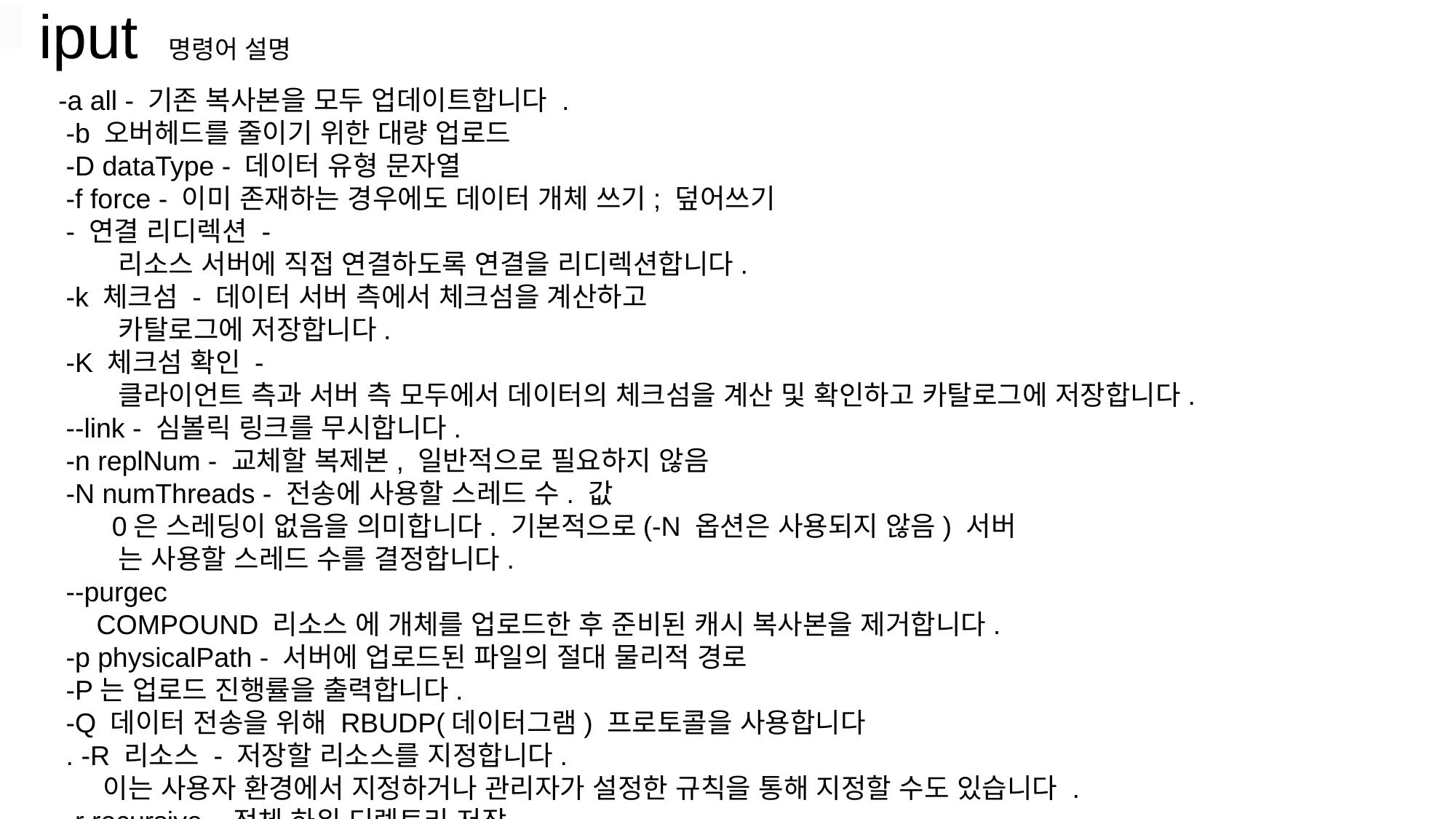

iput 명령어 설명

-a all - 기존 복사본을 모두 업데이트합니다 .
 -b 오버헤드를 줄이기 위한 대량 업로드
 -D dataType - 데이터 유형 문자열
 -f force - 이미 존재하는 경우에도 데이터 개체 쓰기; 덮어쓰기
 - 연결 리디렉션 -
       리소스 서버에 직접 연결하도록 연결을 리디렉션합니다.
 -k 체크섬 - 데이터 서버 측에서 체크섬을 계산하고
       카탈로그에 저장합니다.
 -K 체크섬 확인 -
       클라이언트 측과 서버 측 모두에서 데이터의 체크섬을 계산 및 확인하고 카탈로그에 저장합니다.
 --link - 심볼릭 링크를 무시합니다.
 -n replNum - 교체할 복제본, 일반적으로 필요하지 않음
 -N numThreads - 전송에 사용할 스레드 수. 값
       0은 스레딩이 없음을 의미합니다. 기본적으로(-N 옵션은 사용되지 않음) 서버
       는 사용할 스레드 수를 결정합니다.
 --purgec
     COMPOUND 리소스 에 개체를 업로드한 후 준비된 캐시 복사본을 제거합니다.
 -p physicalPath - 서버에 업로드된 파일의 절대 물리적 경로
 -P는 업로드 진행률을 출력합니다.
 -Q 데이터 전송을 위해 RBUDP(데이터그램) 프로토콜을 사용합니다
 . -R 리소스 - 저장할 리소스를 지정합니다.
     이는 사용자 환경에서 지정하거나 관리자가 설정한 규칙을 통해 지정할 수도 있습니다 .
 -r recursive - 전체 하위 디렉토리 저장
 -t ticket - 티켓 기반 액세스에 사용할 티켓(문자열)
 -T 10분 후 소켓 연결 갱신
 -v verbose
 -V Very verbose
 -X restartFile - 재시작 옵션이 켜져 있고 restartFile
       입력이 다음을 수행하는 로컬 파일을 지정합니다. 재시작 정보를 포함합니다.
--retries count - 오류가 발생한 경우 iput을 재시도합니다. 'count' 입력
       은 재시도 횟수를 지정합니다.
       -X 옵션
 --lfrestart lfRestartFile 과 함께 사용해야 합니다. - 대용량 파일 다시 시작 옵션이
       켜져 있고 lfRestartFile 입력
       이 다시 시작 정보가 포함된 로컬 파일을 지정합니다.
 --wlock - 업로드에 자문 쓰기(독점) 잠금 사용 --kv_pass -
             key1=value1;key2=value2 형식의
 인용된 키-값 문자열을 리소스 계층 구조로 전달
 --metadata - 데이터 뒤에 메타데이터를 원자적으로 할당 개체가
              카탈로그에 등록됩니다.
              메타데이터는 attr1;val1;unit1;attr2;val2;unit2; 형식 의 인용 문자열로 인코딩됩니다 .
 --acl -
          'perm user_or_group;perm user_or_group;' 형식의 ACL을 원자적으로 적용
          여기서 'perm'은 null|read|write|own